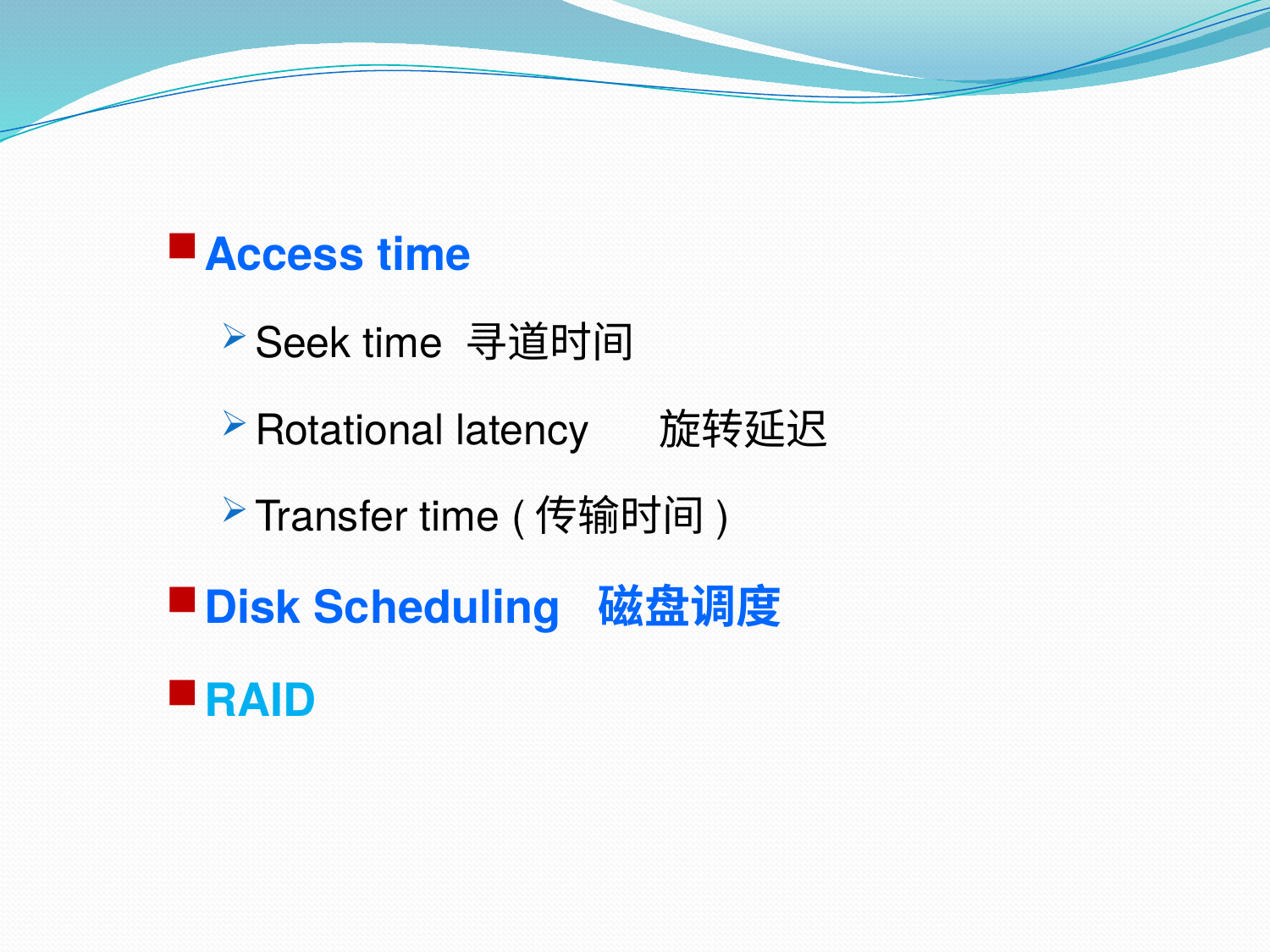

#
Access time
Seek time 寻道时间
Rotational latency     旋转延迟
Transfer time (传输时间)
Disk Scheduling  磁盘调度
RAID